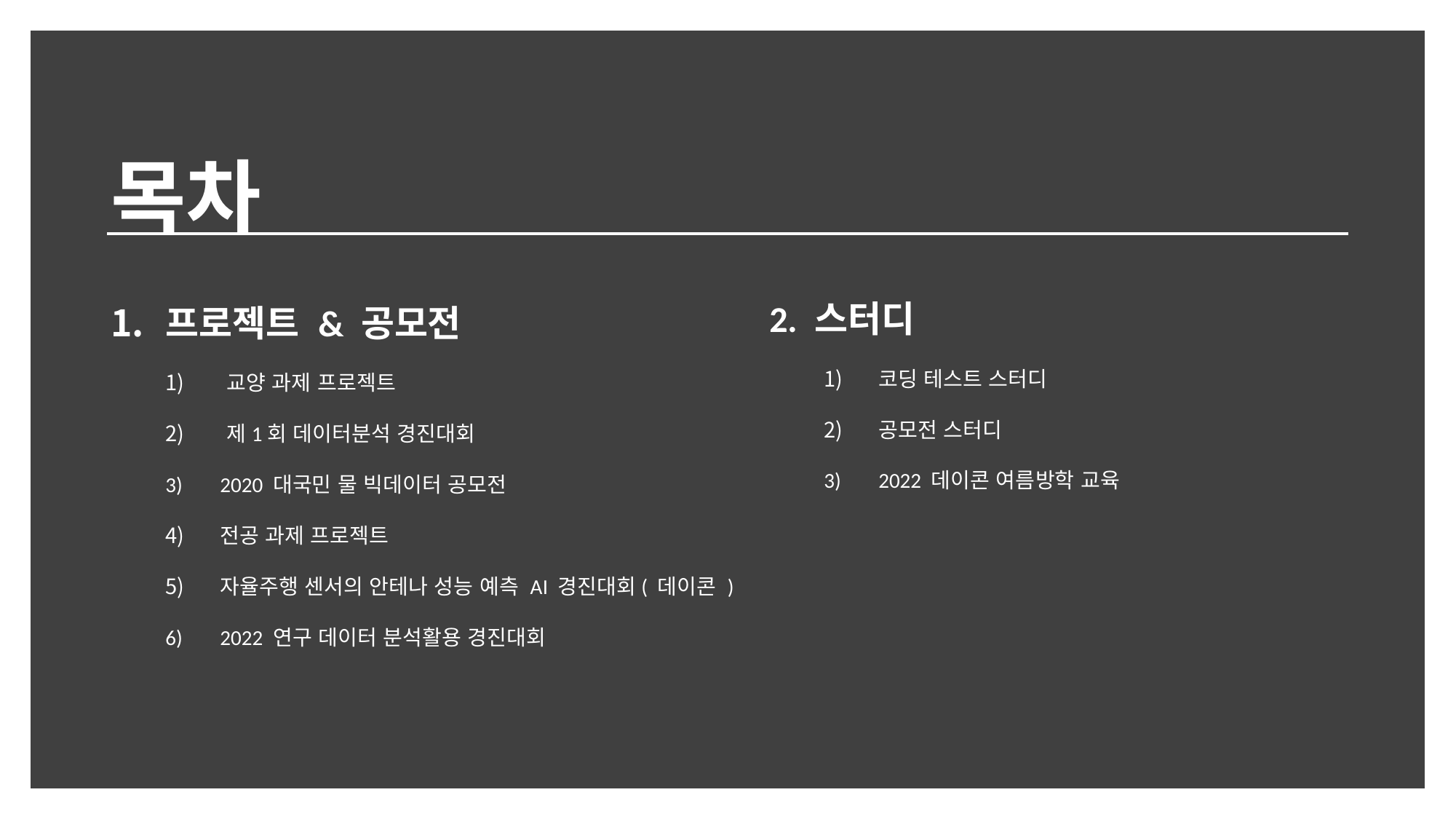

# 목차
2. 스터디
코딩 테스트 스터디
공모전 스터디
2022 데이콘 여름방학 교육
프로젝트 & 공모전
교양 과제 프로젝트
제1회 데이터분석 경진대회
2020 대국민 물 빅데이터 공모전
전공 과제 프로젝트
자율주행 센서의 안테나 성능 예측 AI 경진대회( 데이콘 )
2022 연구 데이터 분석활용 경진대회